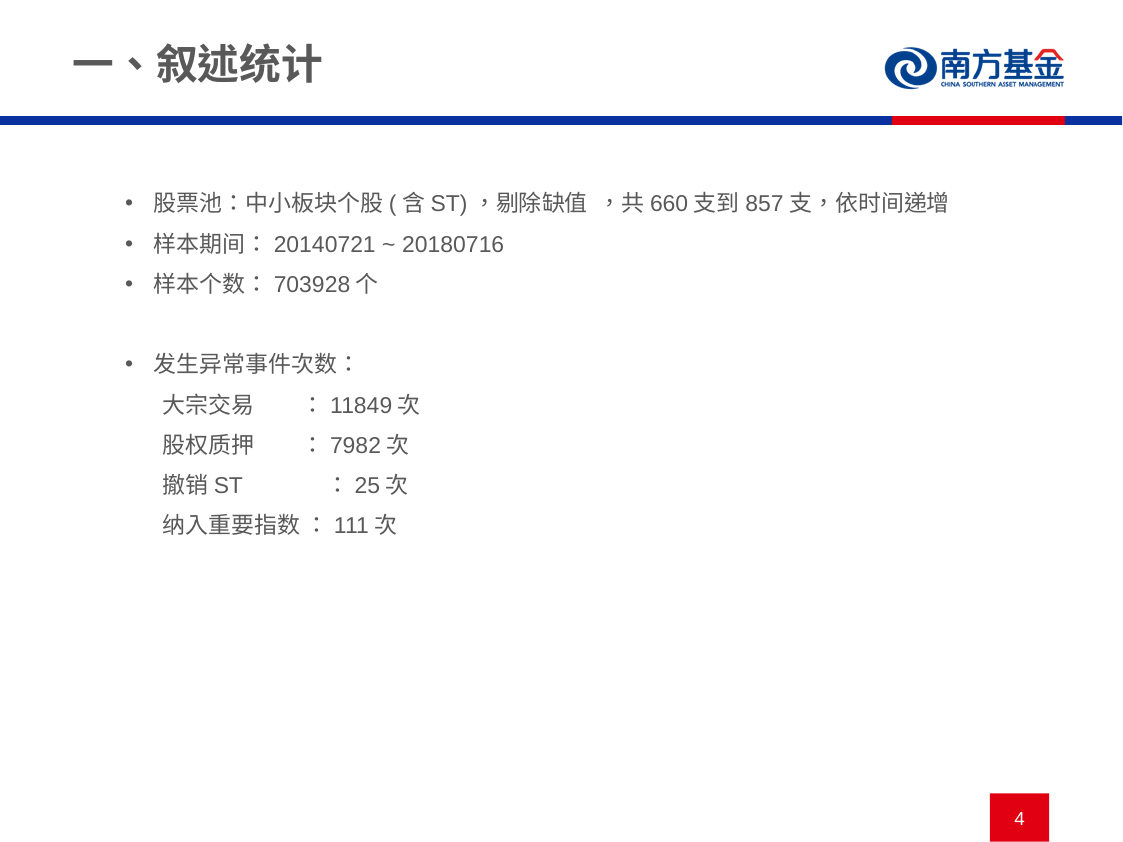

# 一、叙述统计
股票池：中小板块个股(含ST)，剔除缺值  ，共660支到857支，依时间递增
样本期间：20140721 ~ 20180716
样本个数：703928个

发生异常事件次数：
      大宗交易         ：11849次
      股权质押         ：7982次
      撤销ST            ：25次
      纳入重要指数 ：111次
4